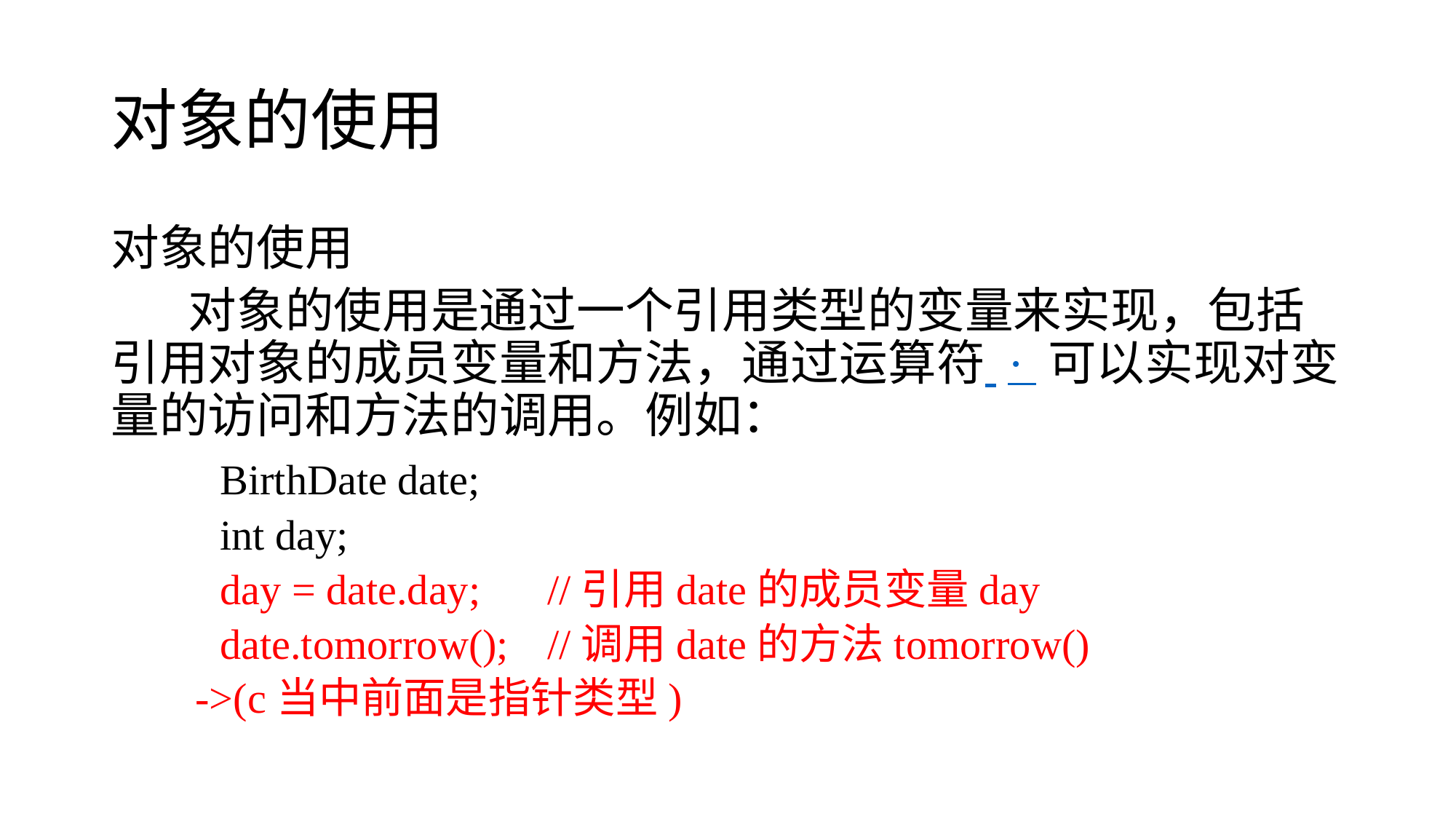

# 对象的使用
对象的使用
      对象的使用是通过一个引用类型的变量来实现，包括引用对象的成员变量和方法，通过运算符 · 可以实现对变量的访问和方法的调用。例如：
	BirthDate date;
	int day;
	day = date.day;	//引用date的成员变量day
	date.tomorrow();	//调用date的方法tomorrow()
        ->(c当中前面是指针类型)